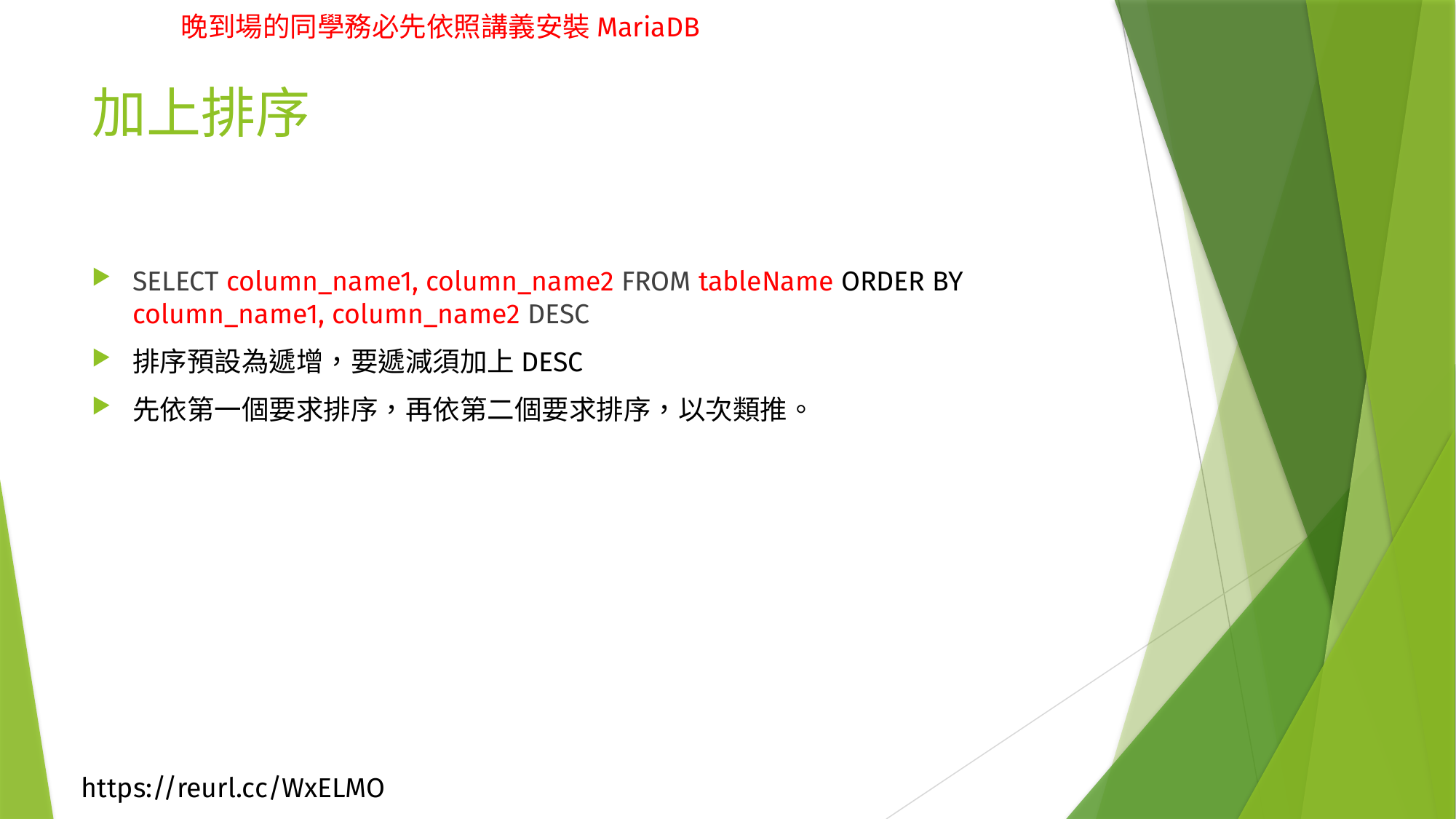

# 加上排序
SELECT column_name1, column_name2 FROM tableName ORDER BY column_name1, column_name2 DESC
排序預設為遞增，要遞減須加上DESC
先依第一個要求排序，再依第二個要求排序，以次類推。